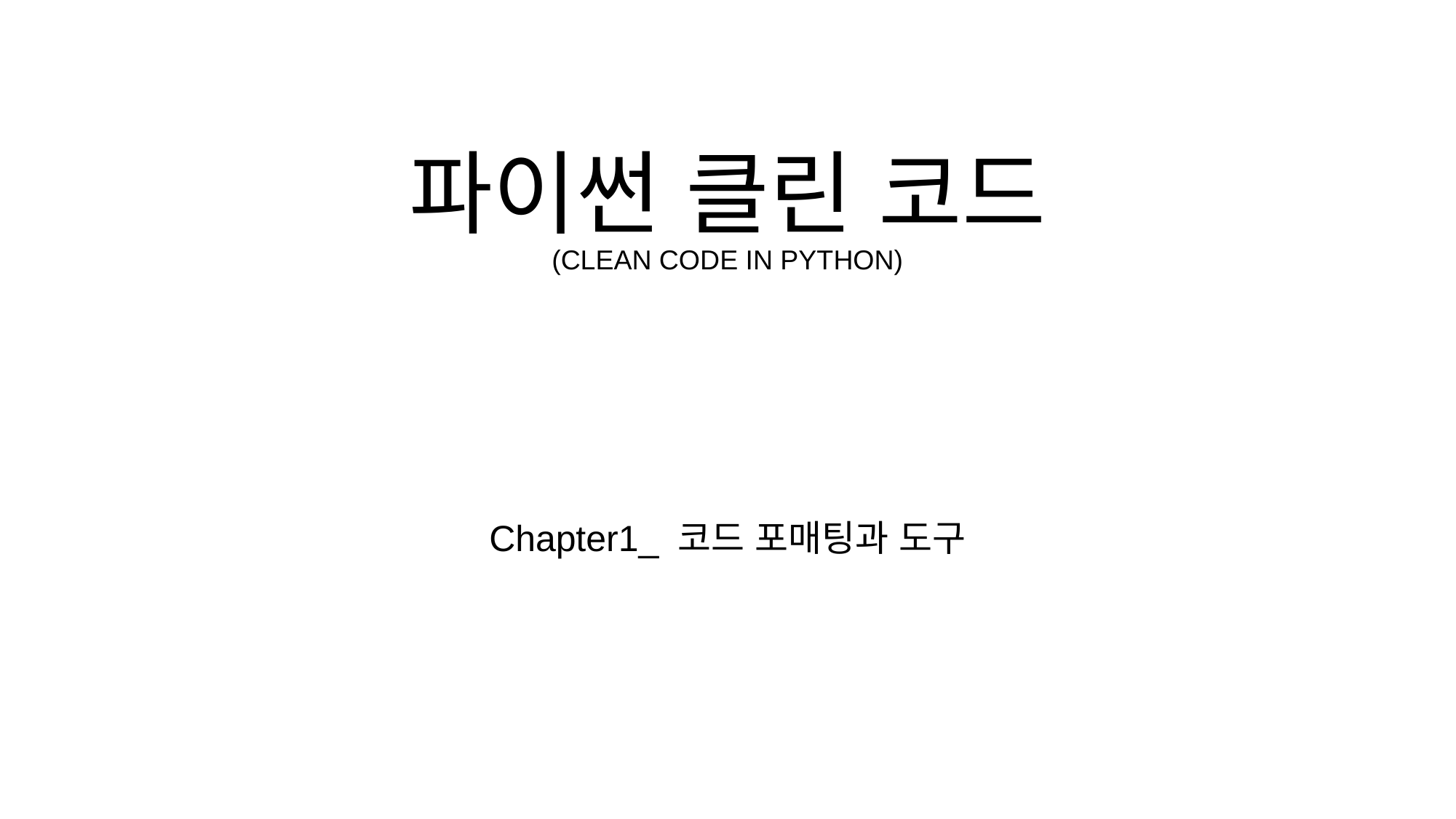

# 파이썬 클린 코드 (CLEAN CODE IN PYTHON)
Chapter1_ 코드 포매팅과 도구